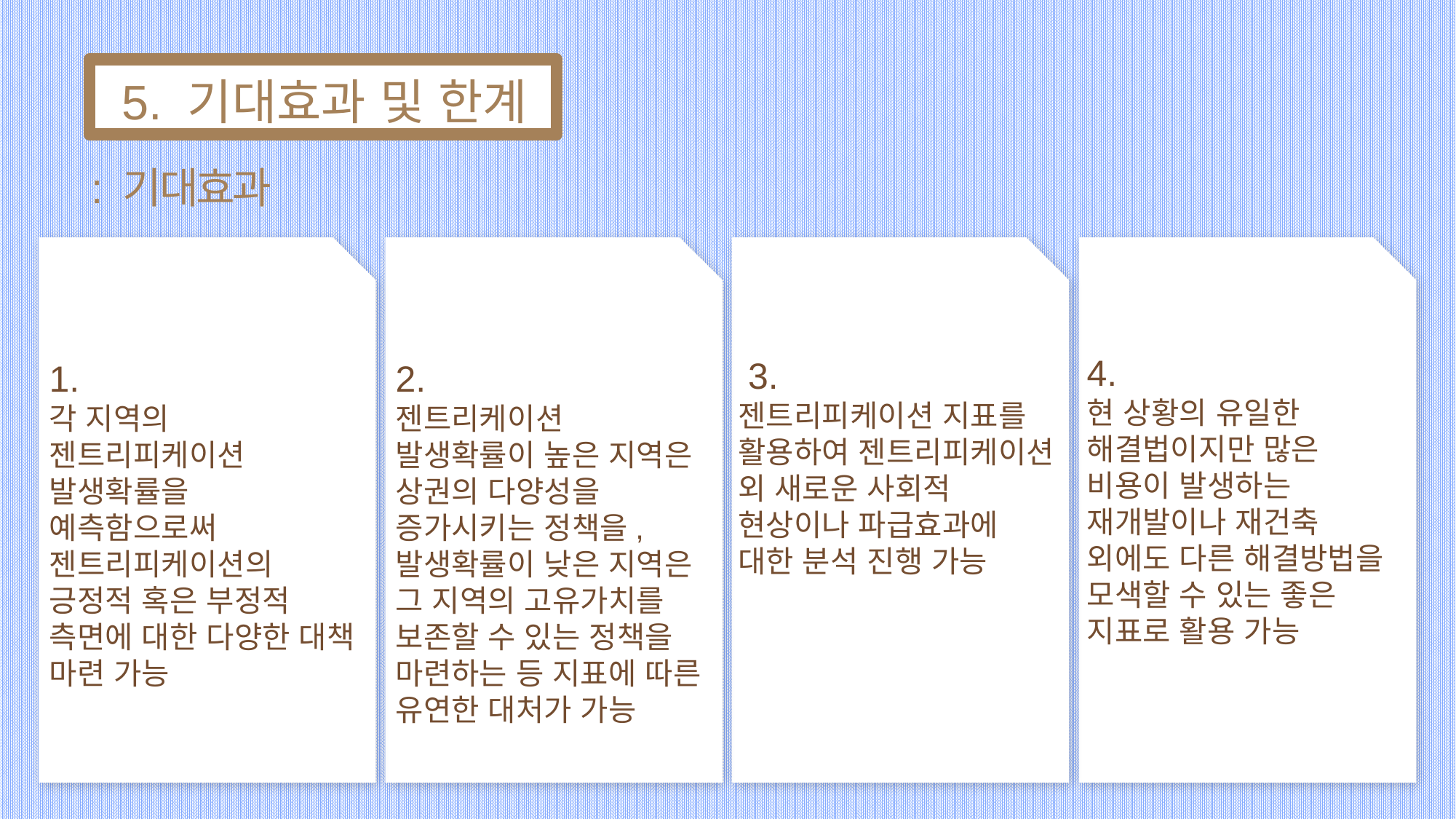

5. 기대효과 및 한계
: 기대효과

4.
현 상황의 유일한 해결법이지만 많은 비용이 발생하는 재개발이나 재건축 외에도 다른 해결방법을 모색할 수 있는 좋은 지표로 활용 가능
 3.
젠트리피케이션 지표를 활용하여 젠트리피케이션 외 새로운 사회적 현상이나 파급효과에 대한 분석 진행 가능

1.
각 지역의 젠트리피케이션 발생확률을  예측함으로써 젠트리피케이션의 긍정적 혹은 부정적 측면에 대한 다양한 대책 마련 가능

2.
젠트리케이션 발생확률이 높은 지역은 상권의 다양성을 증가시키는 정책을, 발생확률이 낮은 지역은 그 지역의 고유가치를 보존할 수 있는 정책을 마련하는 등 지표에 따른 유연한 대처가 가능